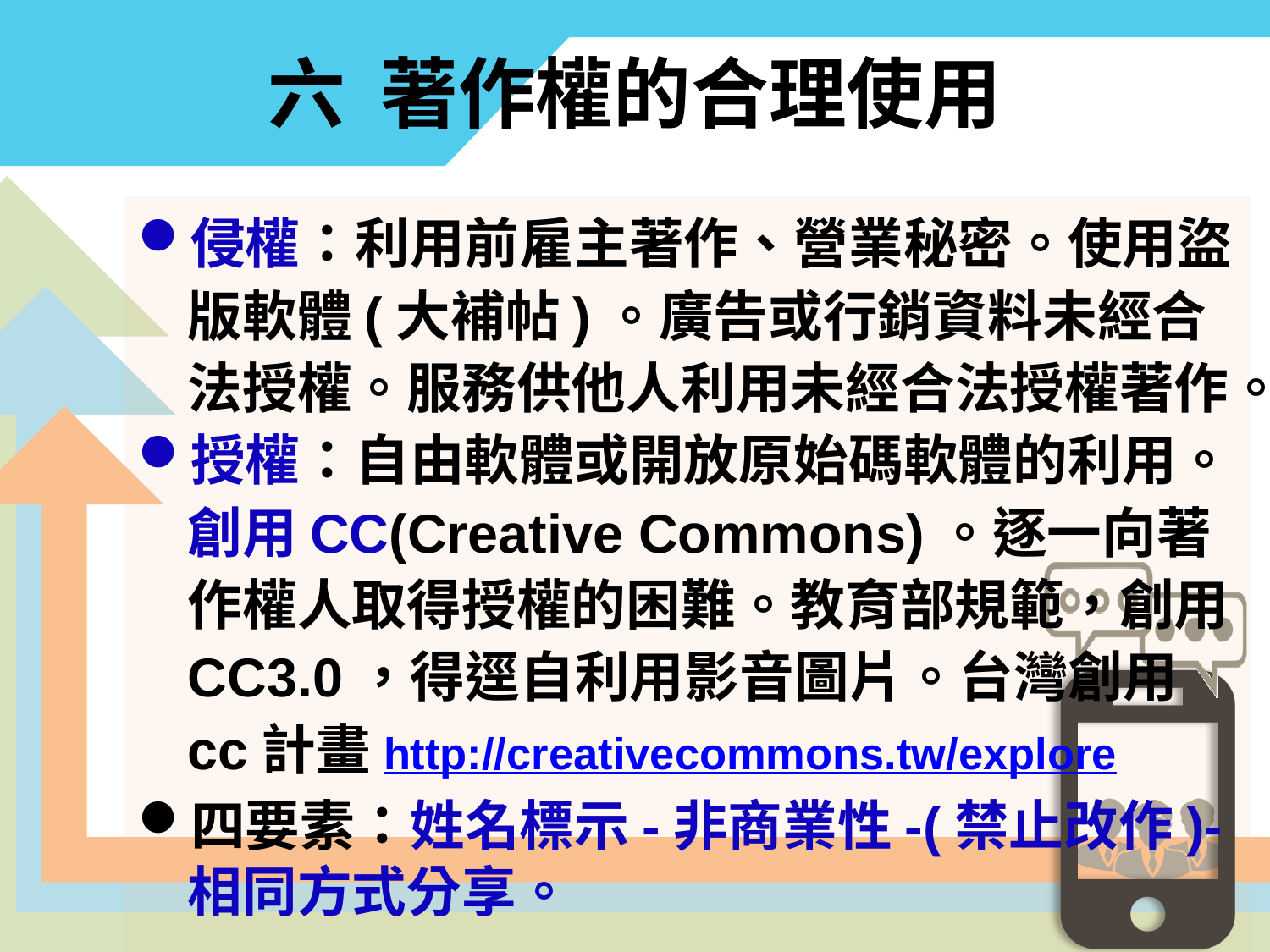

# 六  著作權的合理使用
侵權：利用前雇主著作、營業秘密。使用盜版軟體(大補帖)。廣告或行銷資料未經合法授權。服務供他人利用未經合法授權著作。
授權：自由軟體或開放原始碼軟體的利用。創用CC(Creative Commons)。逐一向著作權人取得授權的困難。教育部規範，創用CC3.0，得逕自利用影音圖片。台灣創用cc計畫http://creativecommons.tw/explore
四要素：姓名標示-非商業性-(禁止改作)-相同方式分享。